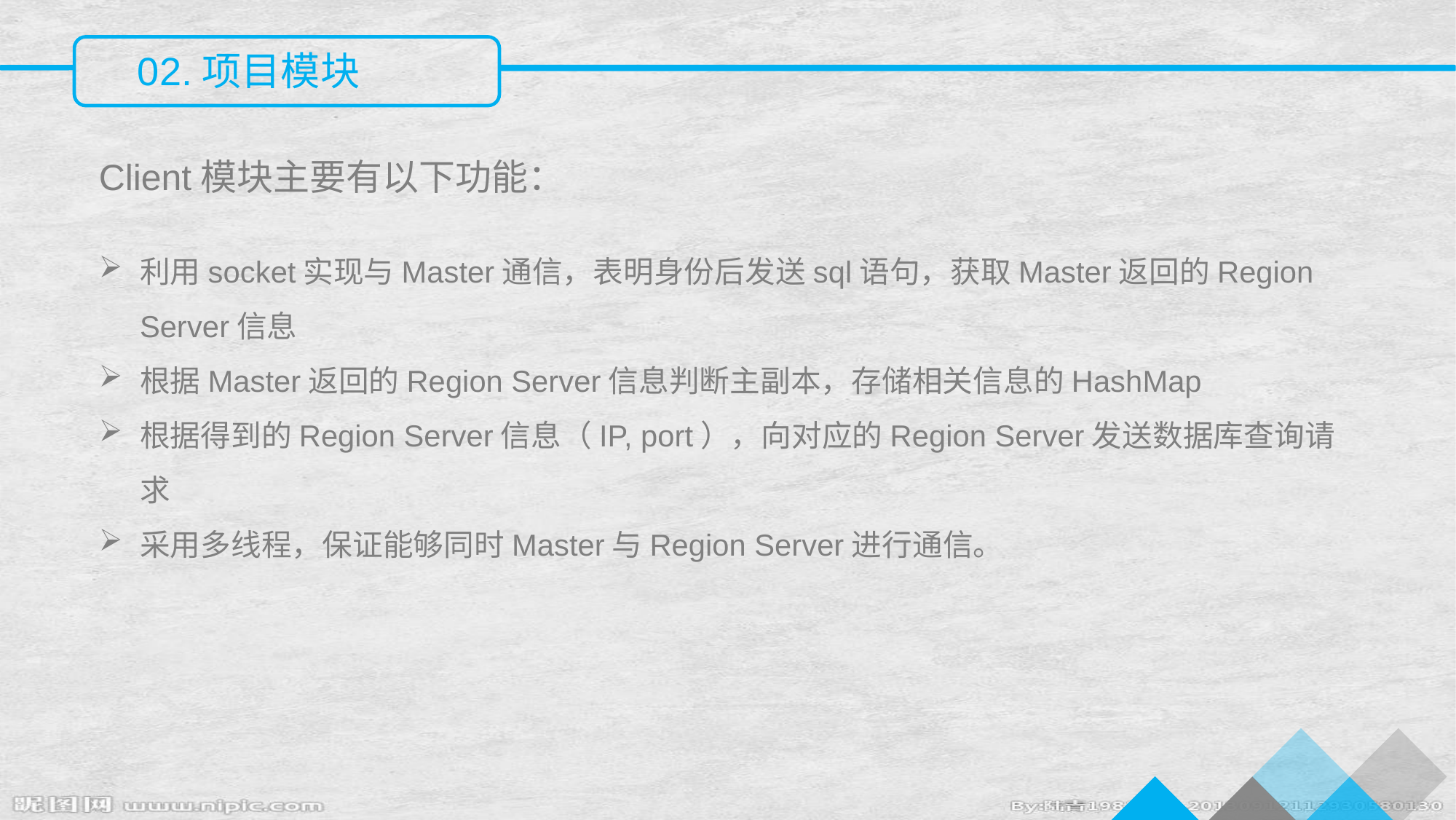

02.项目模块
Client模块主要有以下功能：

利用socket实现与Master通信，表明身份后发送sql语句，获取Master返回的Region Server信息
根据Master返回的Region Server信息判断主副本，存储相关信息的HashMap
根据得到的Region Server信息（IP, port），向对应的Region Server发送数据库查询请求
采用多线程，保证能够同时Master与Region Server进行通信。